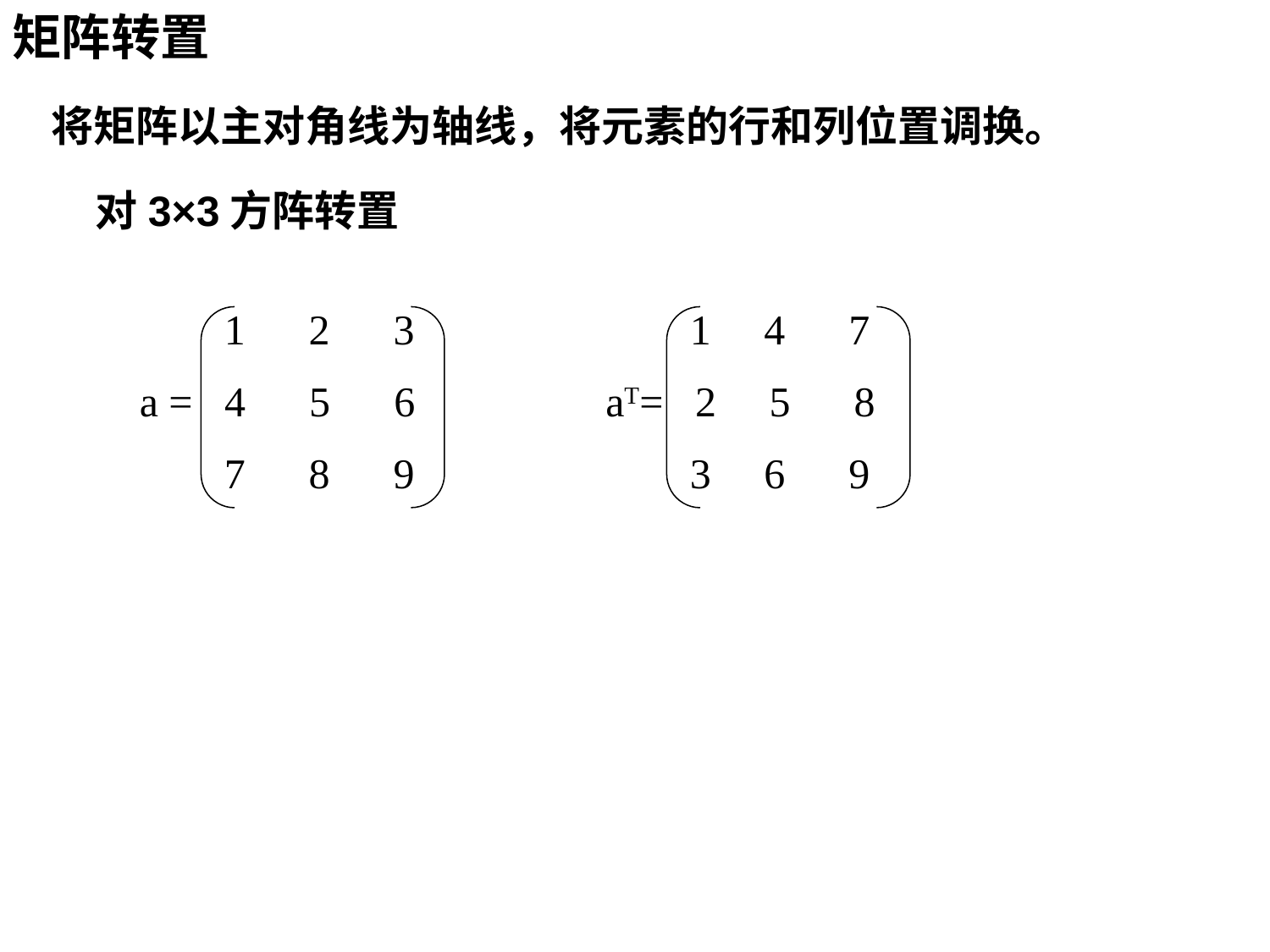

矩阵转置
   将矩阵以主对角线为轴线，将元素的行和列位置调换。
	 对3×3方阵转置
        1      2      3		    1     4      7
a =   4      5      6                  aT=   2     5      8
        7      8      9		    3     6      9